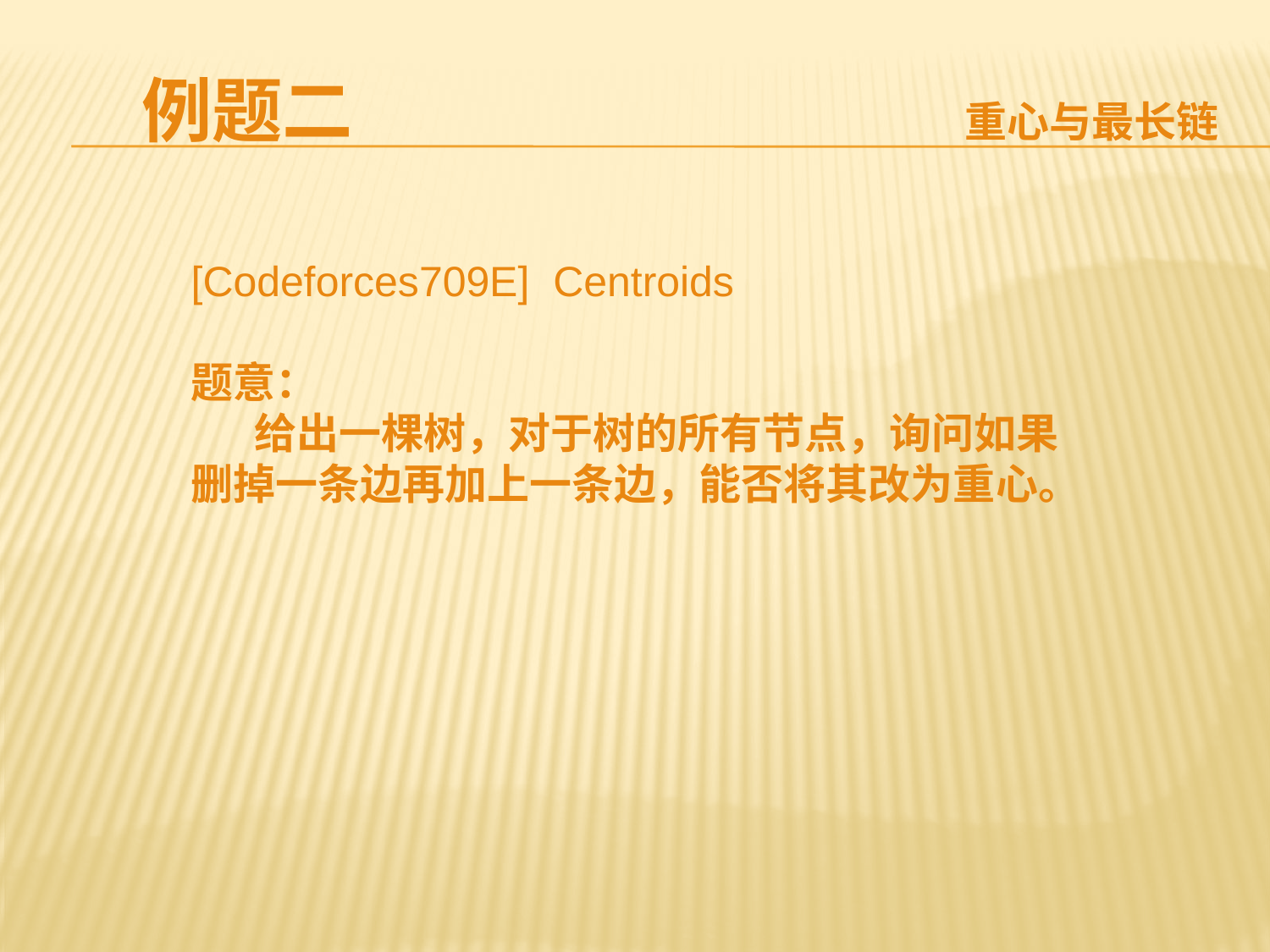

例题二
重心与最长链
[Codeforces709E]  Centroids

题意：
给出一棵树，对于树的所有节点，询问如果删掉一条边再加上一条边，能否将其改为重心。